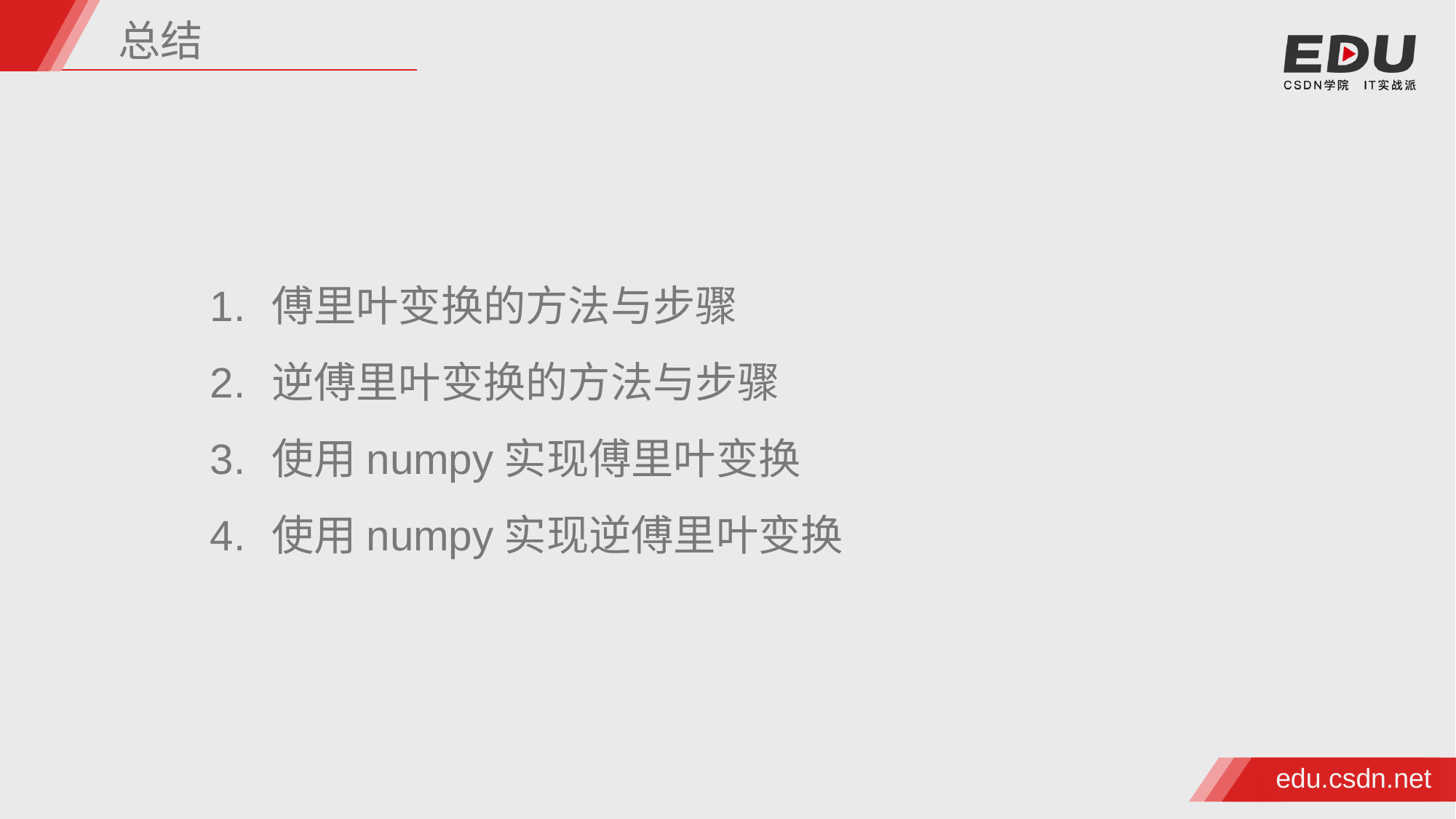

总结
傅里叶变换的方法与步骤
逆傅里叶变换的方法与步骤
使用numpy实现傅里叶变换
使用numpy实现逆傅里叶变换